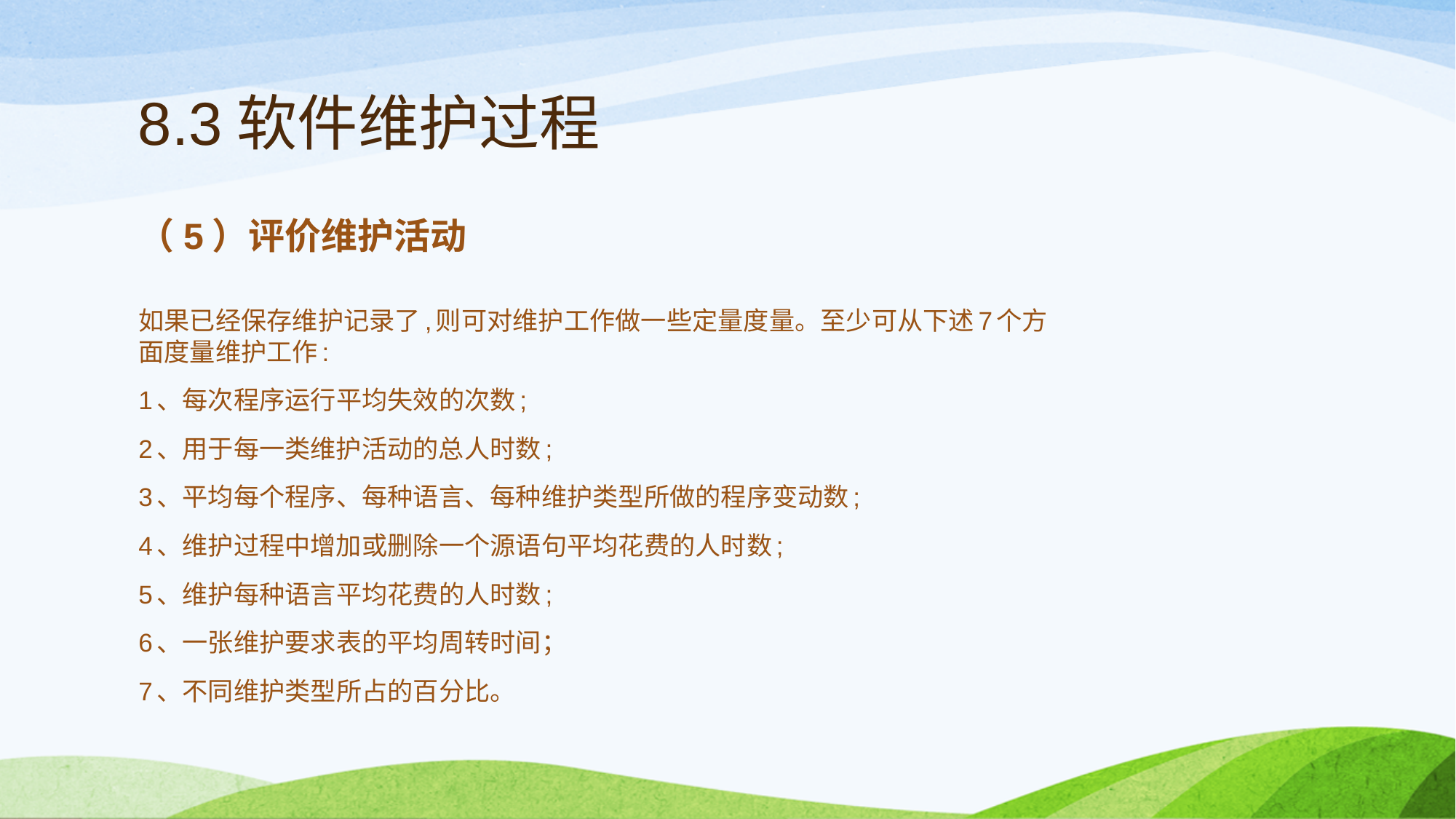

# 8.3软件维护过程
（5）评价维护活动
如果已经保存维护记录了,则可对维护工作做一些定量度量。至少可从下述7个方面度量维护工作:
1、每次程序运行平均失效的次数;
2、用于每一类维护活动的总人时数;
3、平均每个程序、每种语言、每种维护类型所做的程序变动数;
4、维护过程中增加或删除一个源语句平均花费的人时数;
5、维护每种语言平均花费的人时数;
6、一张维护要求表的平均周转时间；
7、不同维护类型所占的百分比。